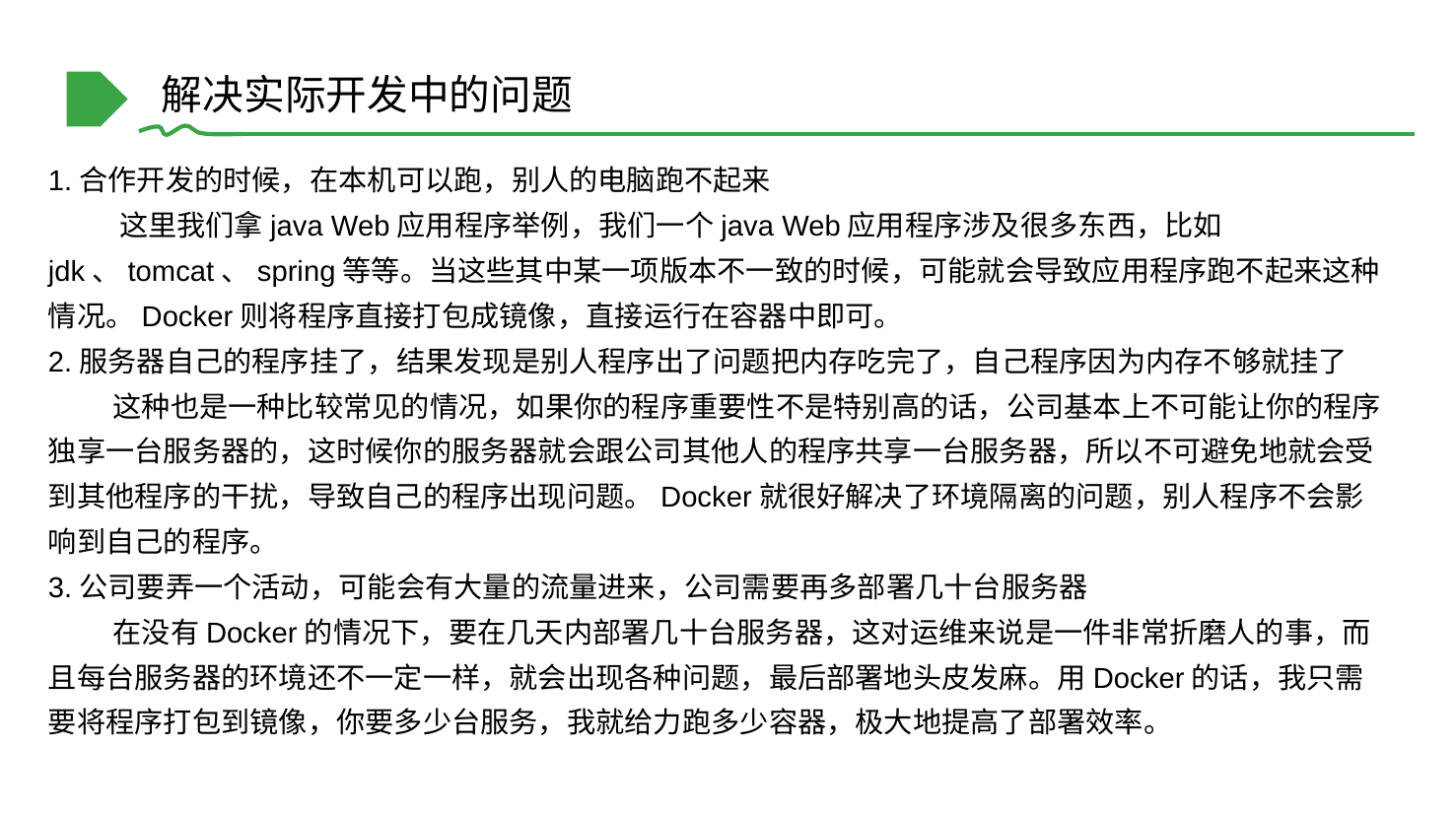

解决实际开发中的问题

1.合作开发的时候，在本机可以跑，别人的电脑跑不起来
   这里我们拿java Web应用程序举例，我们一个java Web应用程序涉及很多东西，比如jdk、tomcat、spring等等。当这些其中某一项版本不一致的时候，可能就会导致应用程序跑不起来这种情况。Docker则将程序直接打包成镜像，直接运行在容器中即可。
2.服务器自己的程序挂了，结果发现是别人程序出了问题把内存吃完了，自己程序因为内存不够就挂了
  这种也是一种比较常见的情况，如果你的程序重要性不是特别高的话，公司基本上不可能让你的程序独享一台服务器的，这时候你的服务器就会跟公司其他人的程序共享一台服务器，所以不可避免地就会受到其他程序的干扰，导致自己的程序出现问题。Docker就很好解决了环境隔离的问题，别人程序不会影响到自己的程序。
3.公司要弄一个活动，可能会有大量的流量进来，公司需要再多部署几十台服务器
  在没有Docker的情况下，要在几天内部署几十台服务器，这对运维来说是一件非常折磨人的事，而且每台服务器的环境还不一定一样，就会出现各种问题，最后部署地头皮发麻。用Docker的话，我只需要将程序打包到镜像，你要多少台服务，我就给力跑多少容器，极大地提高了部署效率。